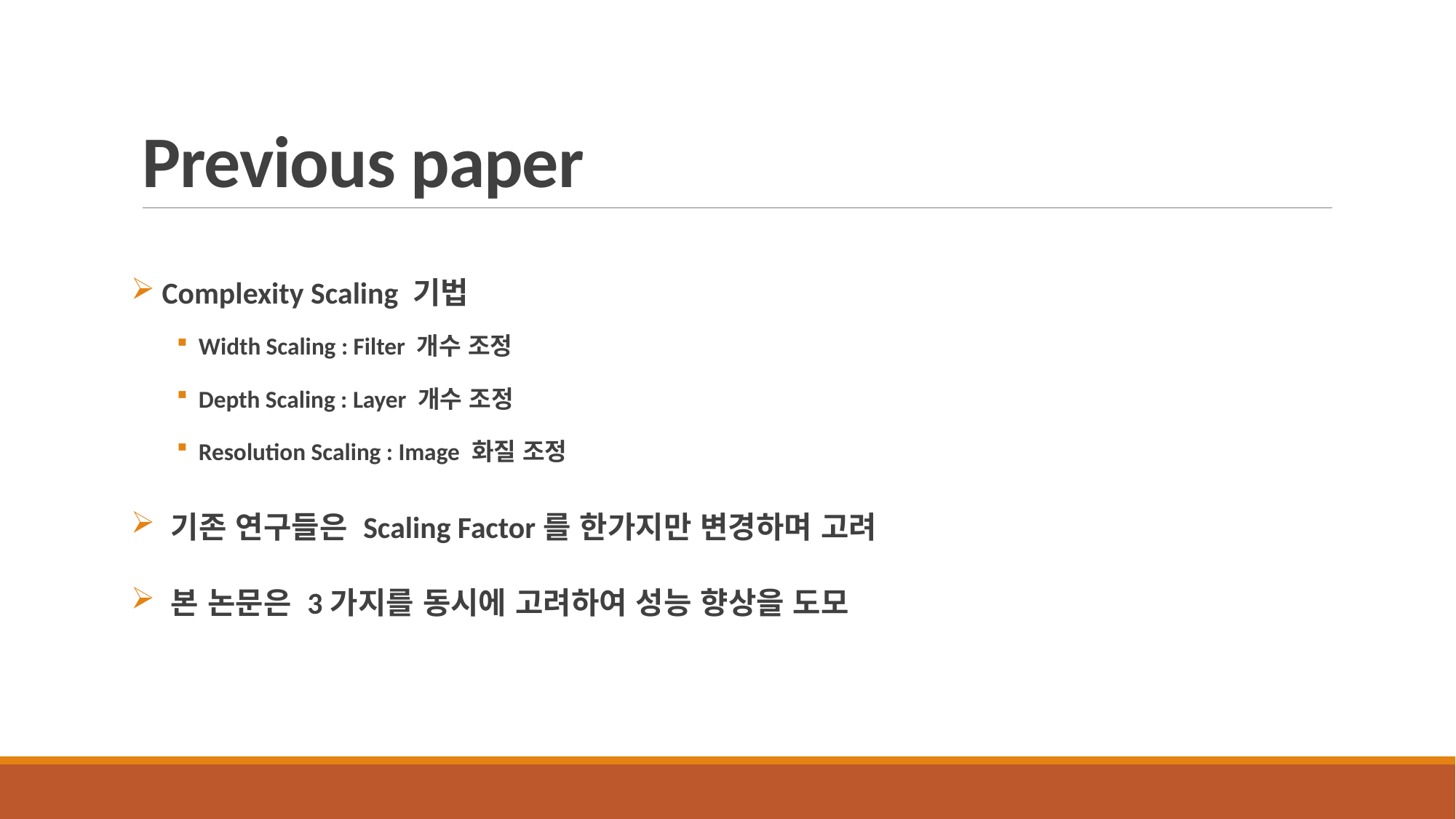

# Previous paper
 Complexity Scaling 기법
Width Scaling : Filter 개수 조정
Depth Scaling : Layer 개수 조정
Resolution Scaling : Image 화질 조정
 기존 연구들은 Scaling Factor를 한가지만 변경하며 고려
 본 논문은 3가지를 동시에 고려하여 성능 향상을 도모